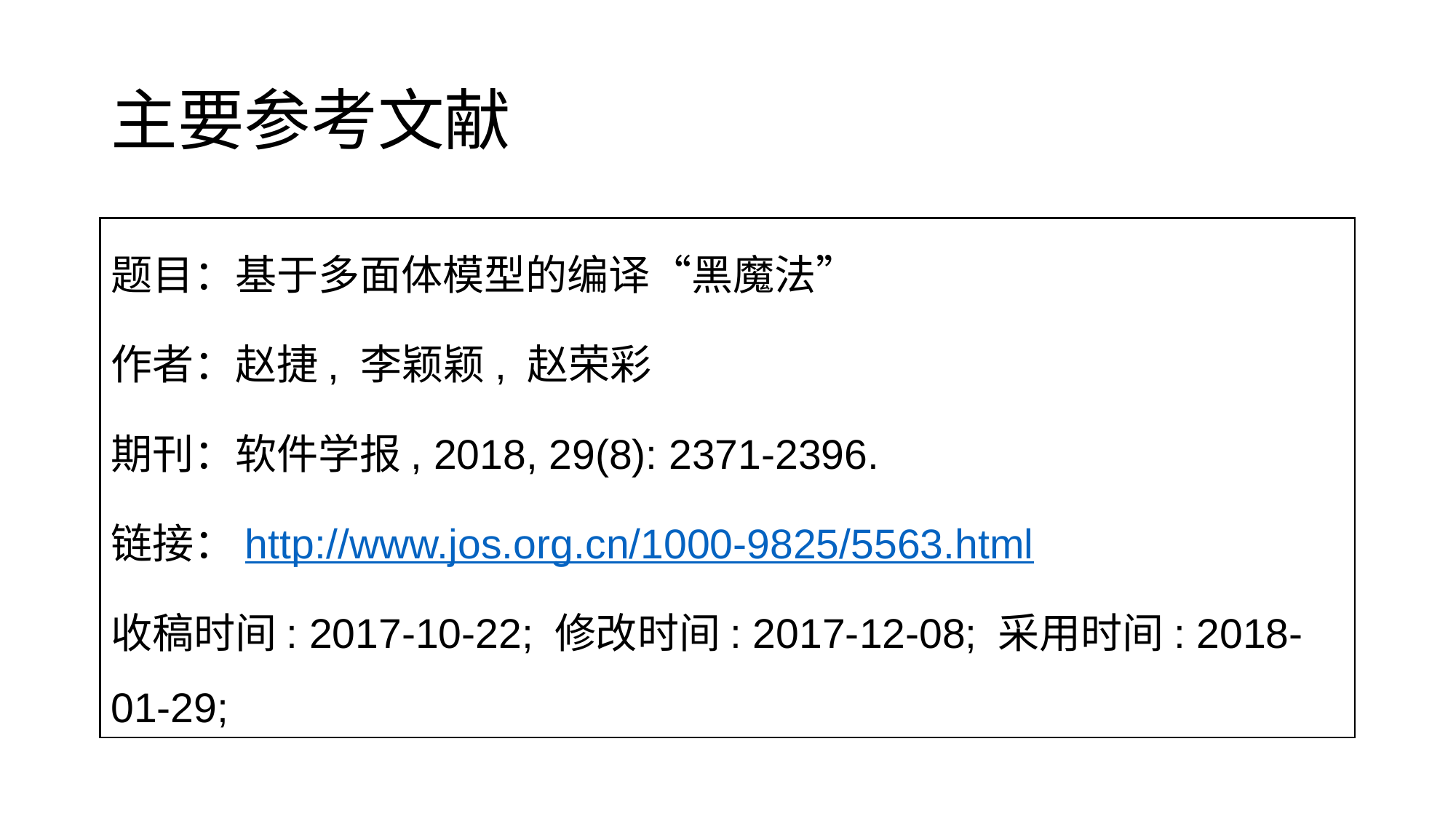

# 主要参考文献
题目：基于多面体模型的编译“黑魔法”
作者：赵捷, 李颖颖, 赵荣彩
期刊：软件学报, 2018, 29(8): 2371-2396.
链接：http://www.jos.org.cn/1000-9825/5563.html
收稿时间: 2017-10-22; 修改时间: 2017-12-08; 采用时间: 2018-01-29;